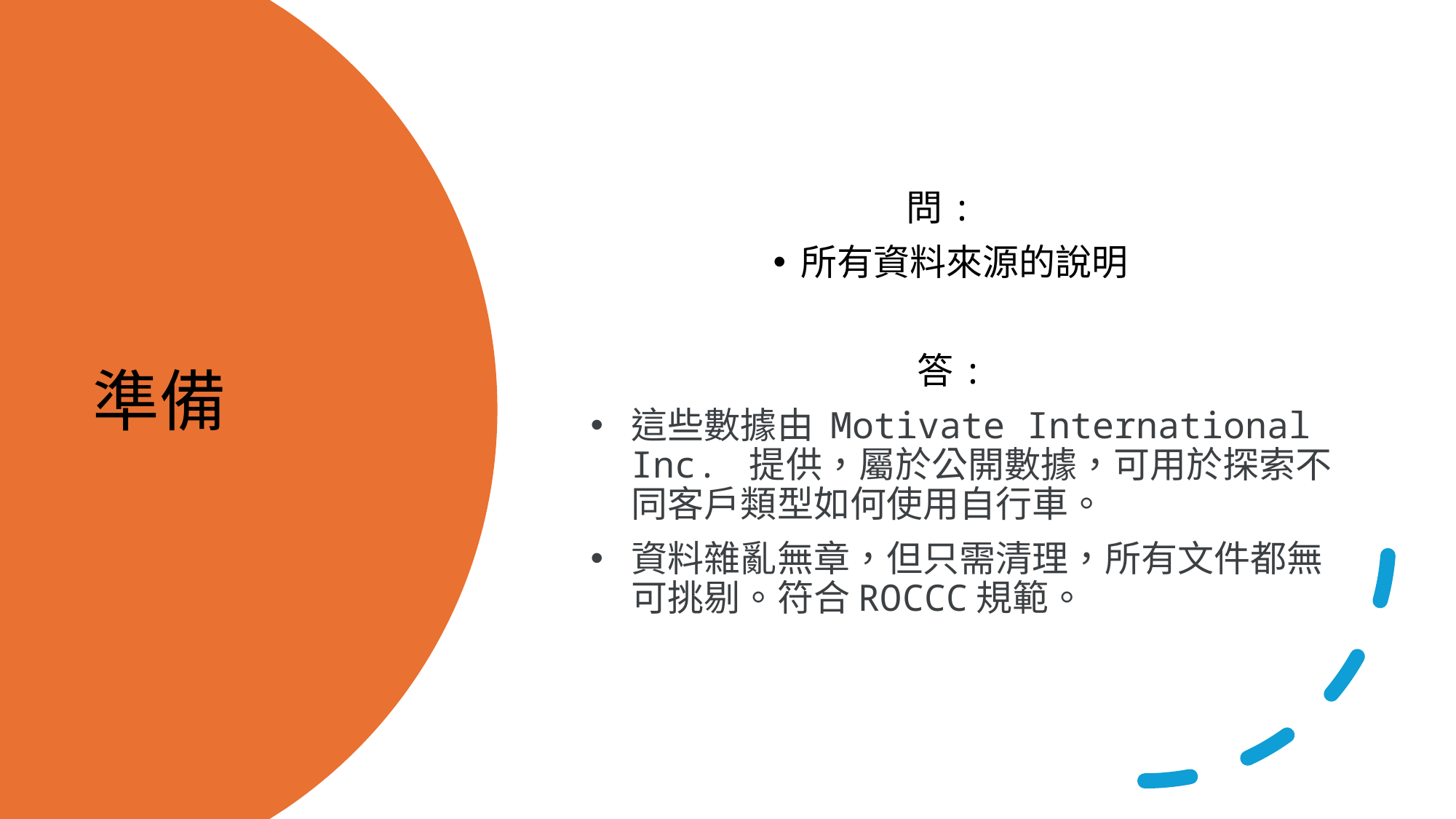

問:
所有資料來源的說明

答:
這些數據由 Motivate International Inc. 提供，屬於公開數據，可用於探索不同客戶類型如何使用自行車。
資料雜亂無章，但只需清理，所有文件都無可挑剔。符合ROCCC規範。
# 準備